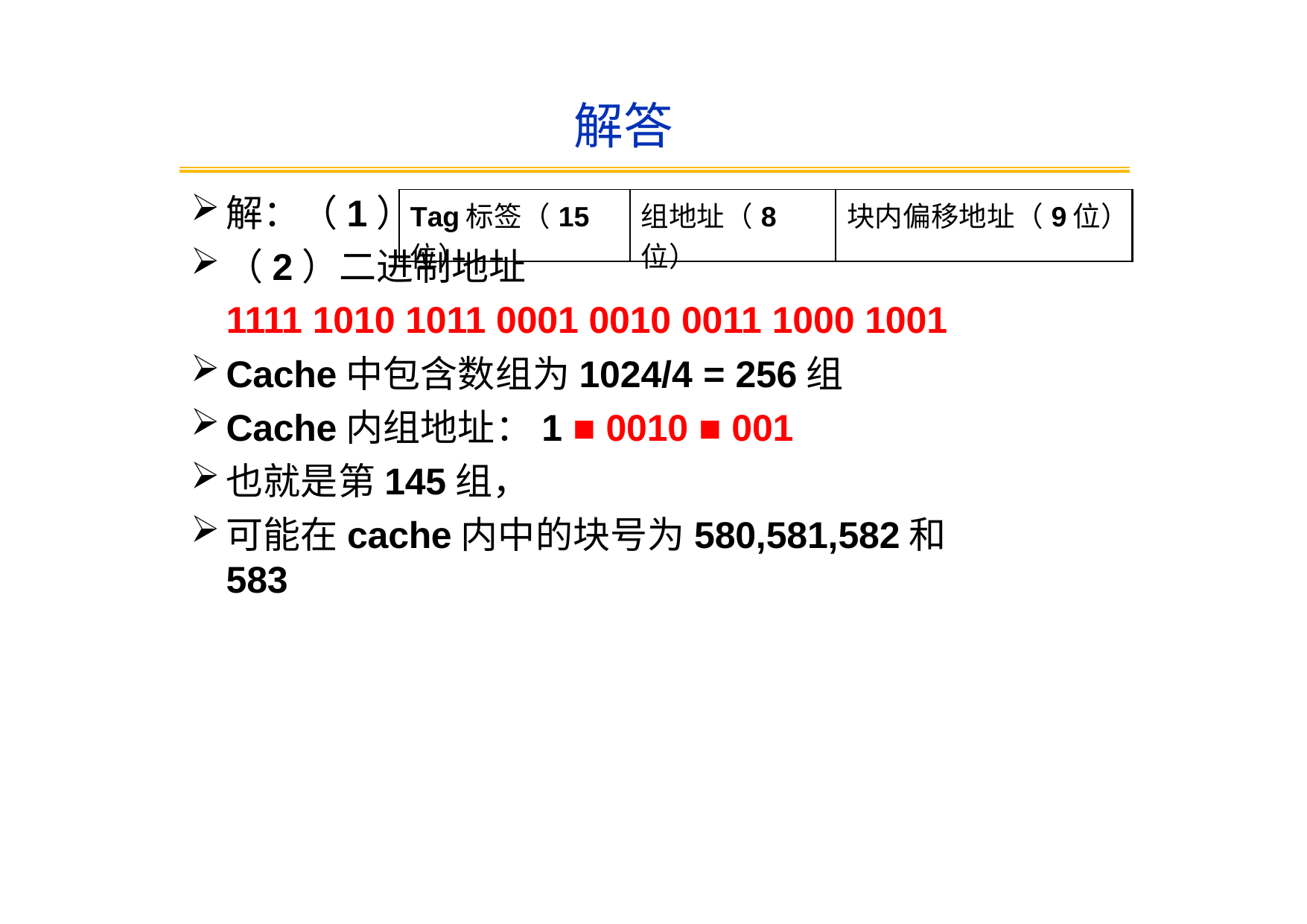

# 解答
解：（1）
（2）二进制地址
1111 1010 1011 0001 0010 0011 1000 1001
Cache中包含数组为1024/4 = 256组
Cache内组地址：1 ■ 0010 ■ 001
也就是第145组，
可能在cache内中的块号为580,581,582和583
| Tag标签（15位） | 组地址（8位） | 块内偏移地址（9位） |
| --- | --- | --- |